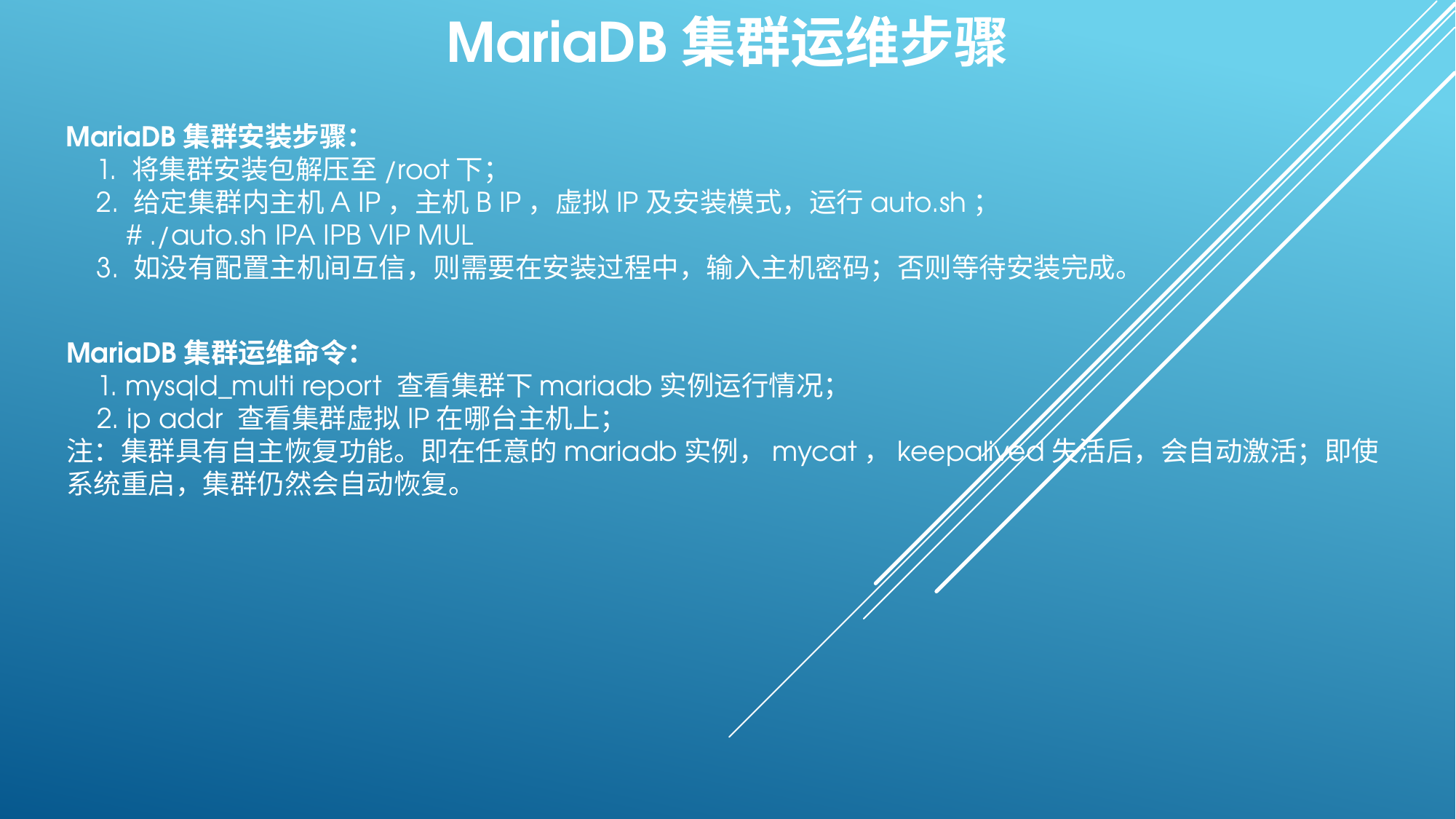

MariaDB集群运维步骤
MariaDB集群安装步骤：
    1. 将集群安装包解压至/root下；
    2. 给定集群内主机A IP，主机B IP，虚拟IP及安装模式，运行auto.sh；
        # ./auto.sh IPA IPB VIP MUL
    3. 如没有配置主机间互信，则需要在安装过程中，输入主机密码；否则等待安装完成。
MariaDB集群运维命令：
    1. mysqld_multi report 查看集群下mariadb实例运行情况；
    2. ip addr 查看集群虚拟IP在哪台主机上；
注：集群具有自主恢复功能。即在任意的mariadb实例，mycat，keepalived失活后，会自动激活；即使系统重启，集群仍然会自动恢复。